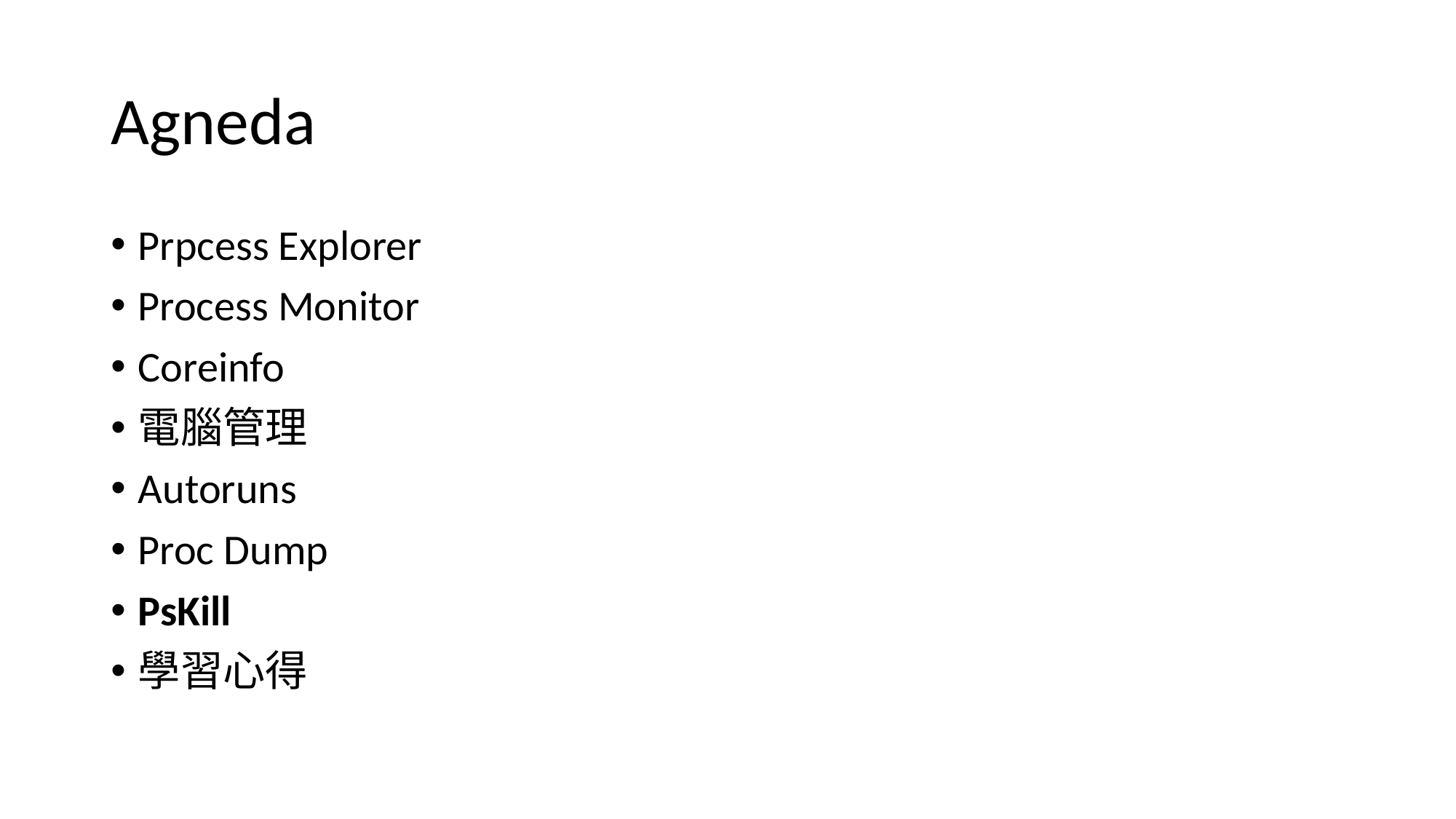

# Agneda
Prpcess Explorer
Process Monitor
Coreinfo
電腦管理
Autoruns
Proc Dump
PsKill
學習心得